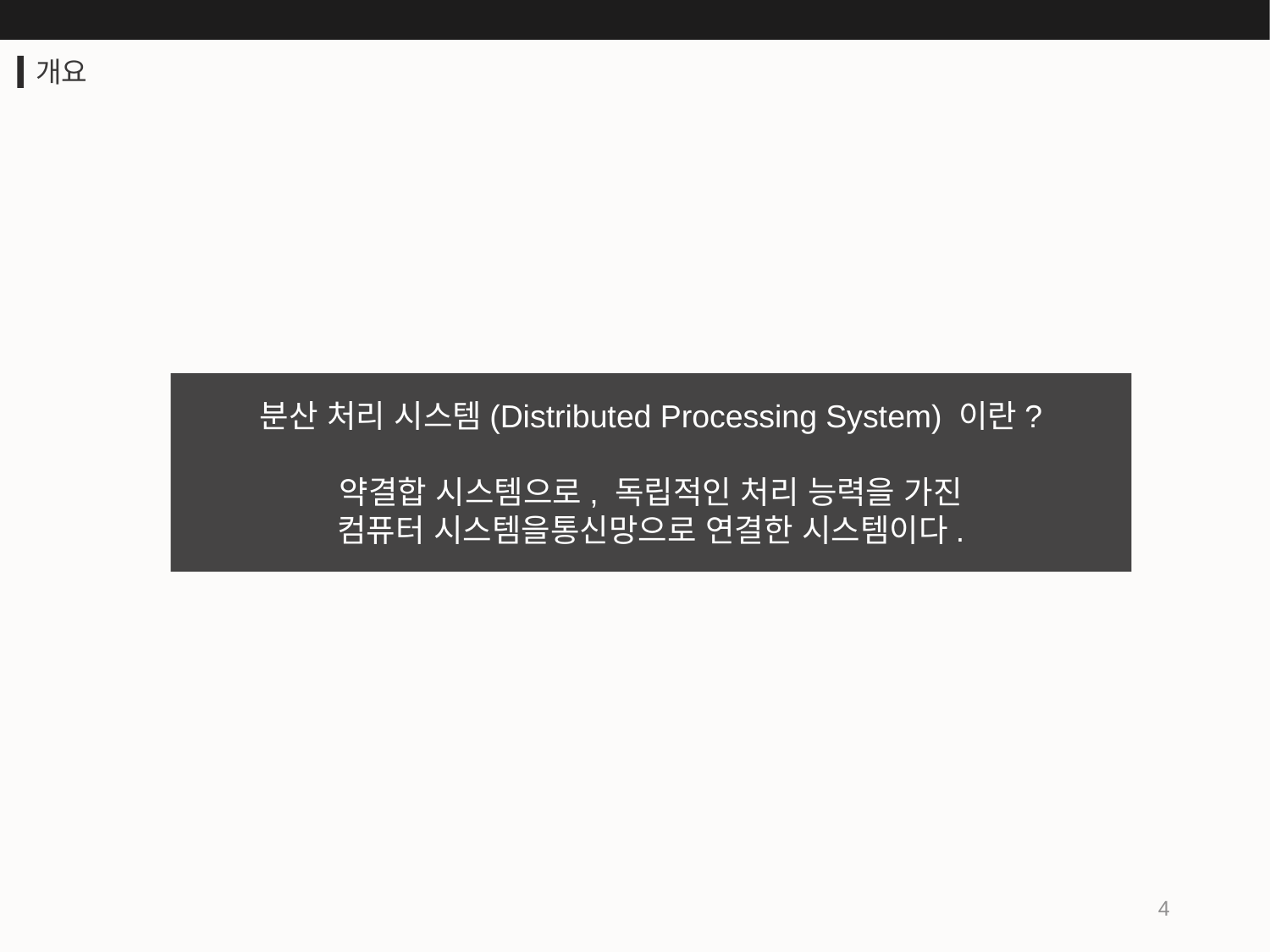

개요

분산 처리 시스템(Distributed Processing System) 이란?

약결합 시스템으로, 독립적인 처리 능력을 가진
컴퓨터 시스템을통신망으로 연결한 시스템이다.

4